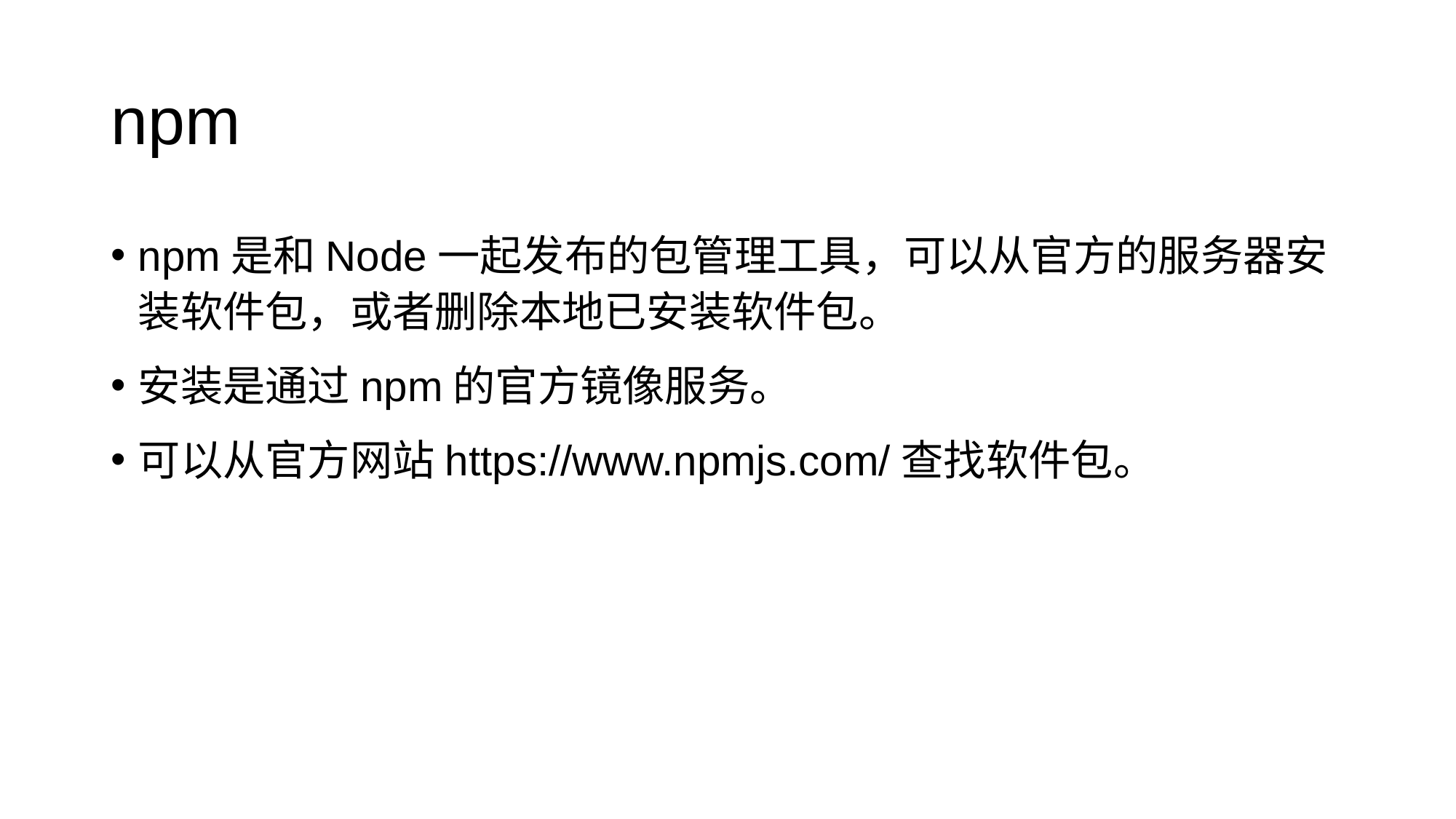

# npm
npm是和Node一起发布的包管理工具，可以从官方的服务器安装软件包，或者删除本地已安装软件包。
安装是通过npm的官方镜像服务。
可以从官方网站https://www.npmjs.com/查找软件包。